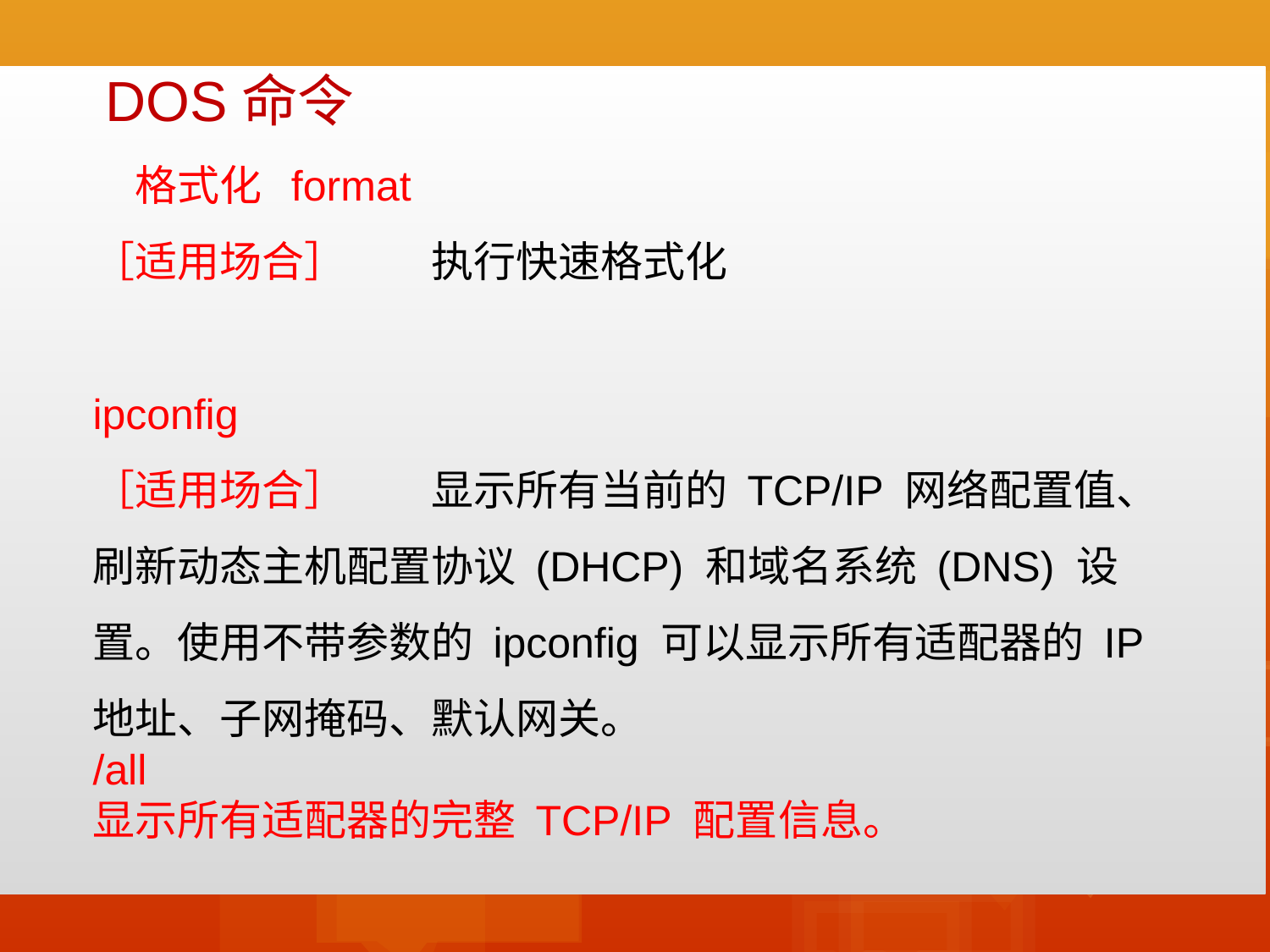

DOS命令
　格式化  format
［适用场合］　　执行快速格式化

ipconfig
［适用场合］　　显示所有当前的 TCP/IP 网络配置值、刷新动态主机配置协议 (DHCP) 和域名系统 (DNS) 设置。使用不带参数的 ipconfig 可以显示所有适配器的 IP 地址、子网掩码、默认网关。
/all
显示所有适配器的完整 TCP/IP 配置信息。